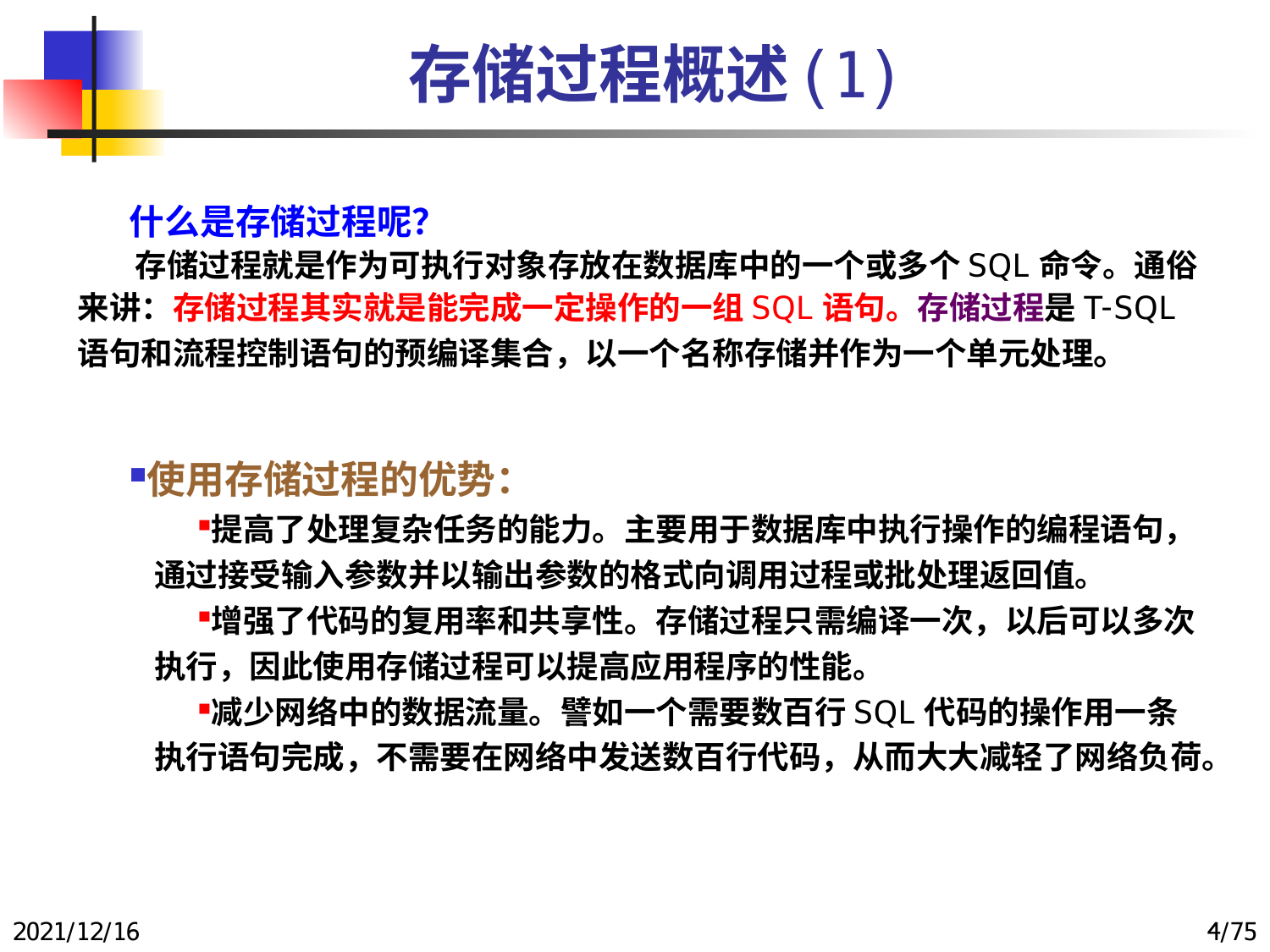

# 存储过程概述(1)

什么是存储过程呢？
        存储过程就是作为可执行对象存放在数据库中的一个或多个SQL命令。通俗来讲：存储过程其实就是能完成一定操作的一组SQL语句。存储过程是T-SQL语句和流程控制语句的预编译集合，以一个名称存储并作为一个单元处理。

使用存储过程的优势：
提高了处理复杂任务的能力。主要用于数据库中执行操作的编程语句，通过接受输入参数并以输出参数的格式向调用过程或批处理返回值。
增强了代码的复用率和共享性。存储过程只需编译一次，以后可以多次执行，因此使用存储过程可以提高应用程序的性能。
减少网络中的数据流量。譬如一个需要数百行SQL代码的操作用一条执行语句完成，不需要在网络中发送数百行代码，从而大大减轻了网络负荷。

2021/12/16
4/75